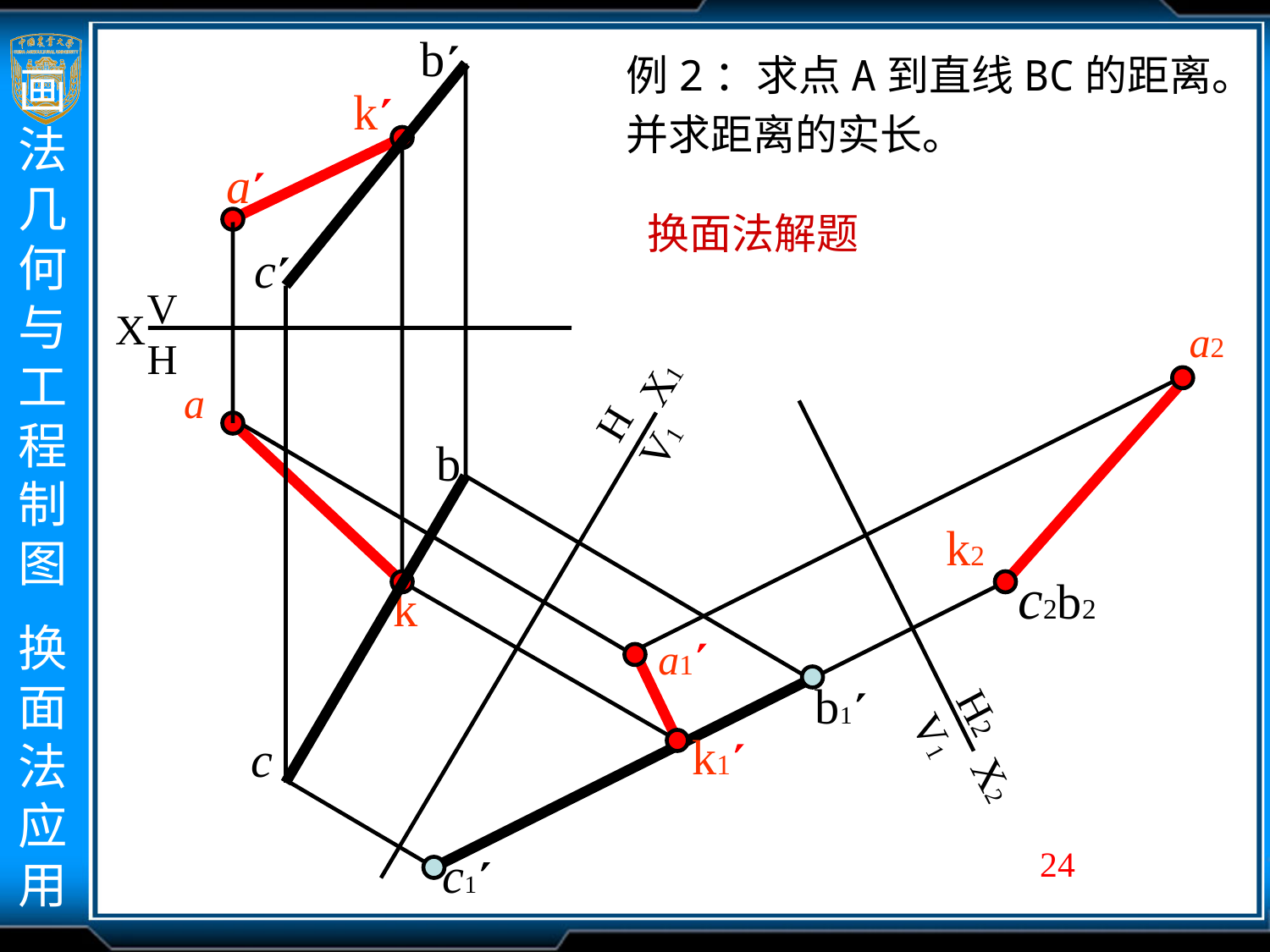

b′

c′

b

c
a′

V
H
X
a

例2：求点A到直线BC的距离。
并求距离的实长。
k′

换面法解题
a2
X1
H
V1

k2
c2b2
k

a1′

b1′

H2
V1
X2
k1′

24
c1′